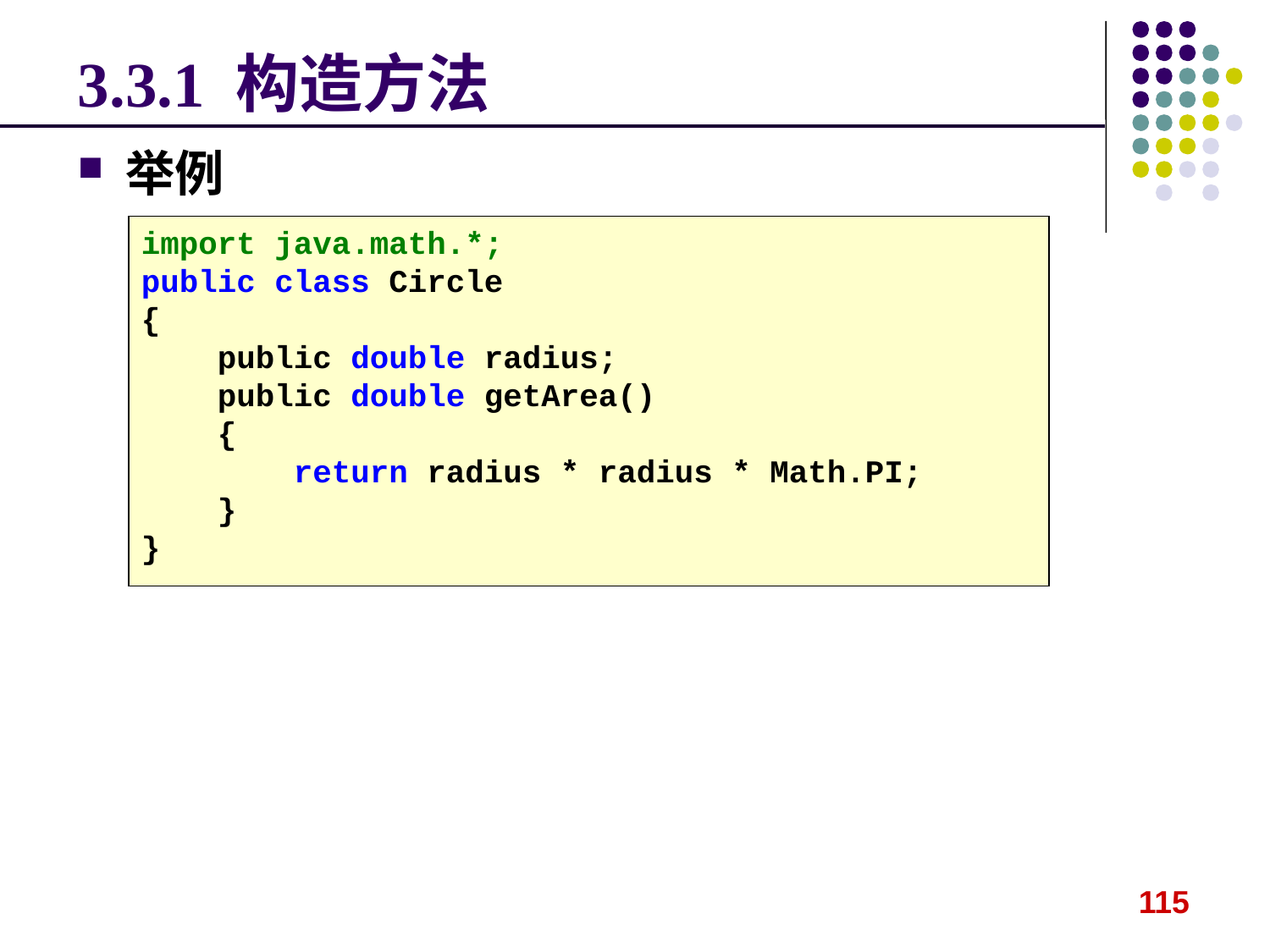

# 3.3.1 构造方法
举例
import java.math.*;
public class Circle
{
    public double radius;
    public double getArea()
    {
        return radius * radius * Math.PI;
    }
}